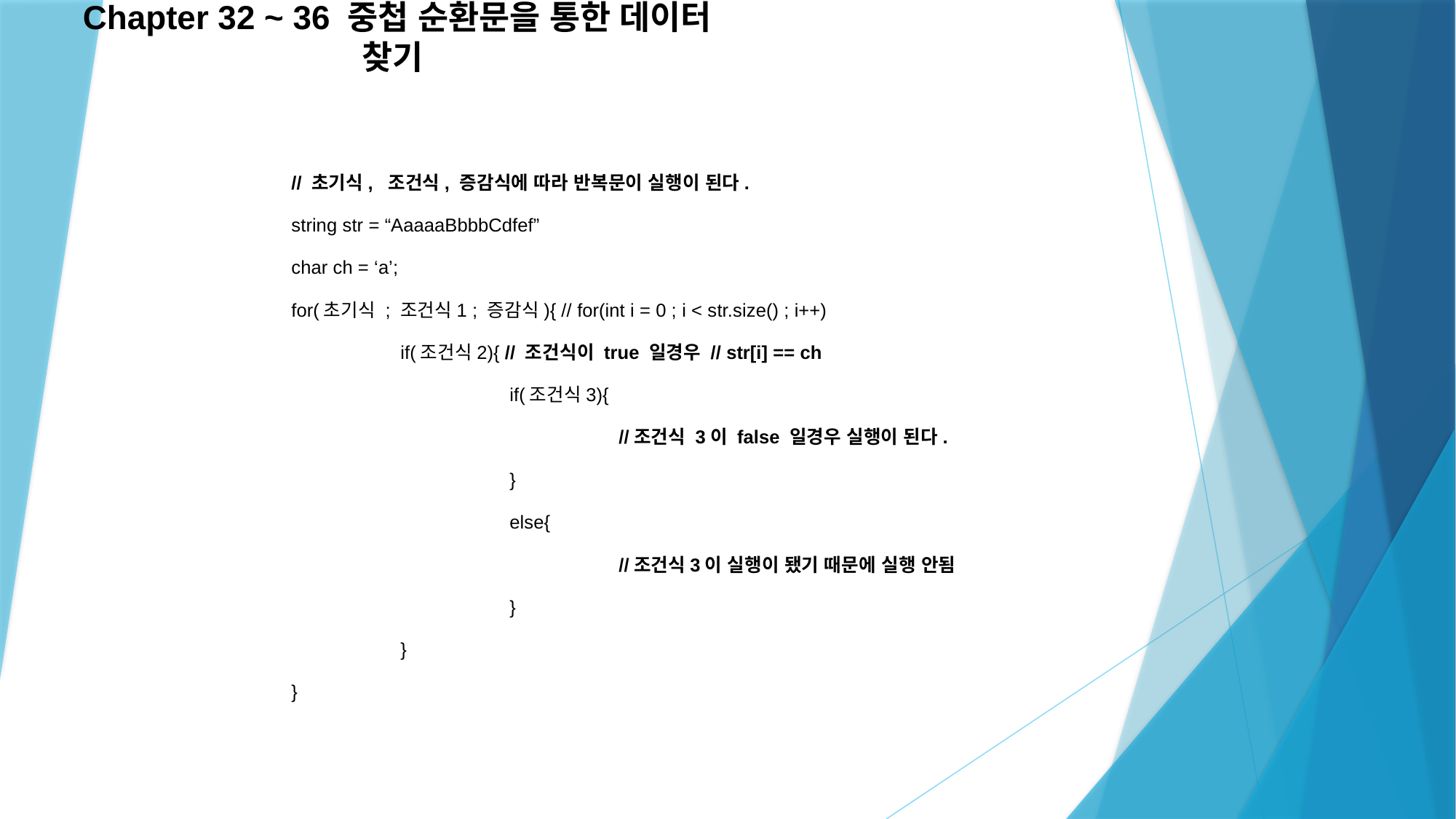

Chapter 32 ~ 36 중첩 순환문을 통한 데이터 찾기
// 초기식,  조건식, 증감식에 따라 반복문이 실행이 된다.
string str = “AaaaaBbbbCdfef”
char ch = ‘a’;
for(초기식 ; 조건식1 ; 증감식){ // for(int i = 0 ; i < str.size() ; i++)
	if(조건식2){ // 조건식이 true 일경우 // str[i] == ch
		if(조건식3){
			//조건식 3이 false 일경우 실행이 된다.
		}
		else{
			//조건식3이 실행이 됐기 때문에 실행 안됨
		}
	}
}